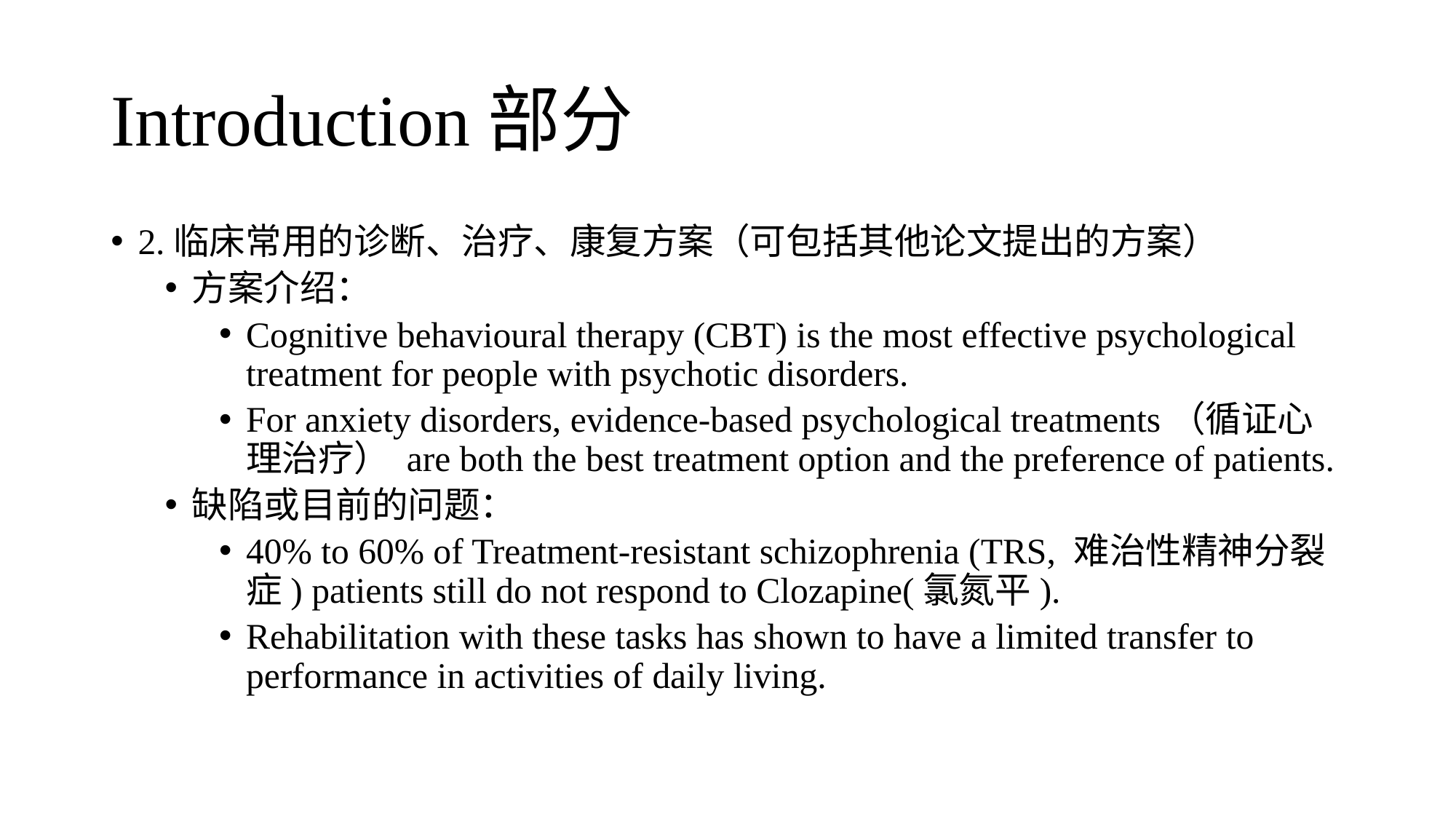

# Introduction部分
2.临床常用的诊断、治疗、康复方案（可包括其他论文提出的方案）
方案介绍：
Cognitive behavioural therapy (CBT) is the most effective psychological treatment for people with psychotic disorders.
For anxiety disorders, evidence-based psychological treatments（循证心理治疗） are both the best treatment option and the preference of patients.
缺陷或目前的问题：
40% to 60% of Treatment-resistant schizophrenia (TRS, 难治性精神分裂症) patients still do not respond to Clozapine(氯氮平).
Rehabilitation with these tasks has shown to have a limited transfer to performance in activities of daily living.